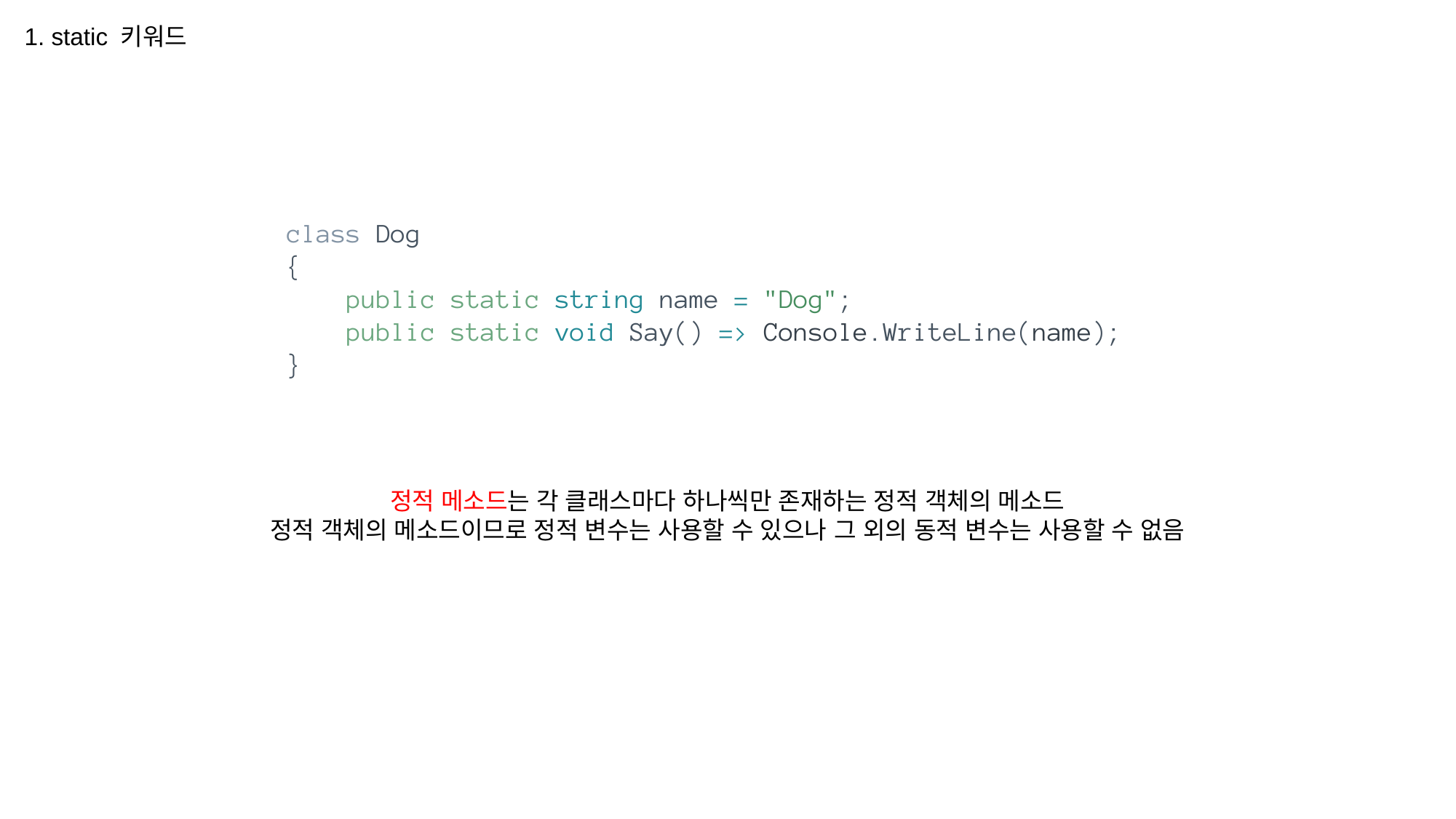

1. static 키워드
class Dog
{
    public static string name = "Dog";
    public static void Say() => Console.WriteLine(name);
}
정적 메소드는 각 클래스마다 하나씩만 존재하는 정적 객체의 메소드
정적 객체의 메소드이므로 정적 변수는 사용할 수 있으나 그 외의 동적 변수는 사용할 수 없음